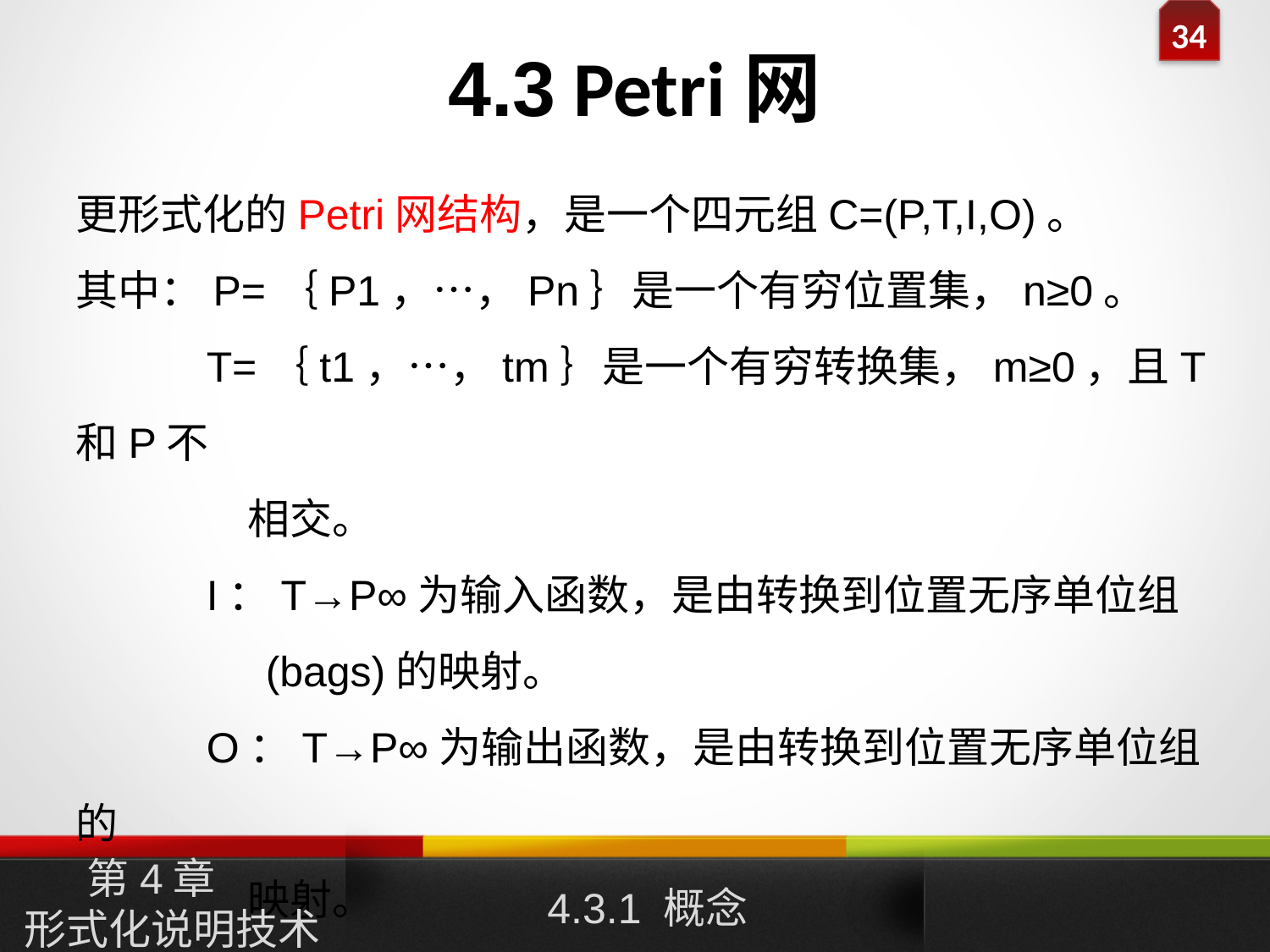

# 4.3 Petri网
更形式化的Petri网结构，是一个四元组C=(P,T,I,O)。
其中：P=｛P1，…，Pn｝是一个有穷位置集，n≥0。
           T=｛t1，…，tm｝是一个有穷转换集，m≥0，且T和P不
                 相交。
           I：T→P∞为输入函数，是由转换到位置无序单位组
                (bags)的映射。
           O：T→P∞为输出函数，是由转换到位置无序单位组的
                 映射。
第4章
形式化说明技术
4.3.1 概念